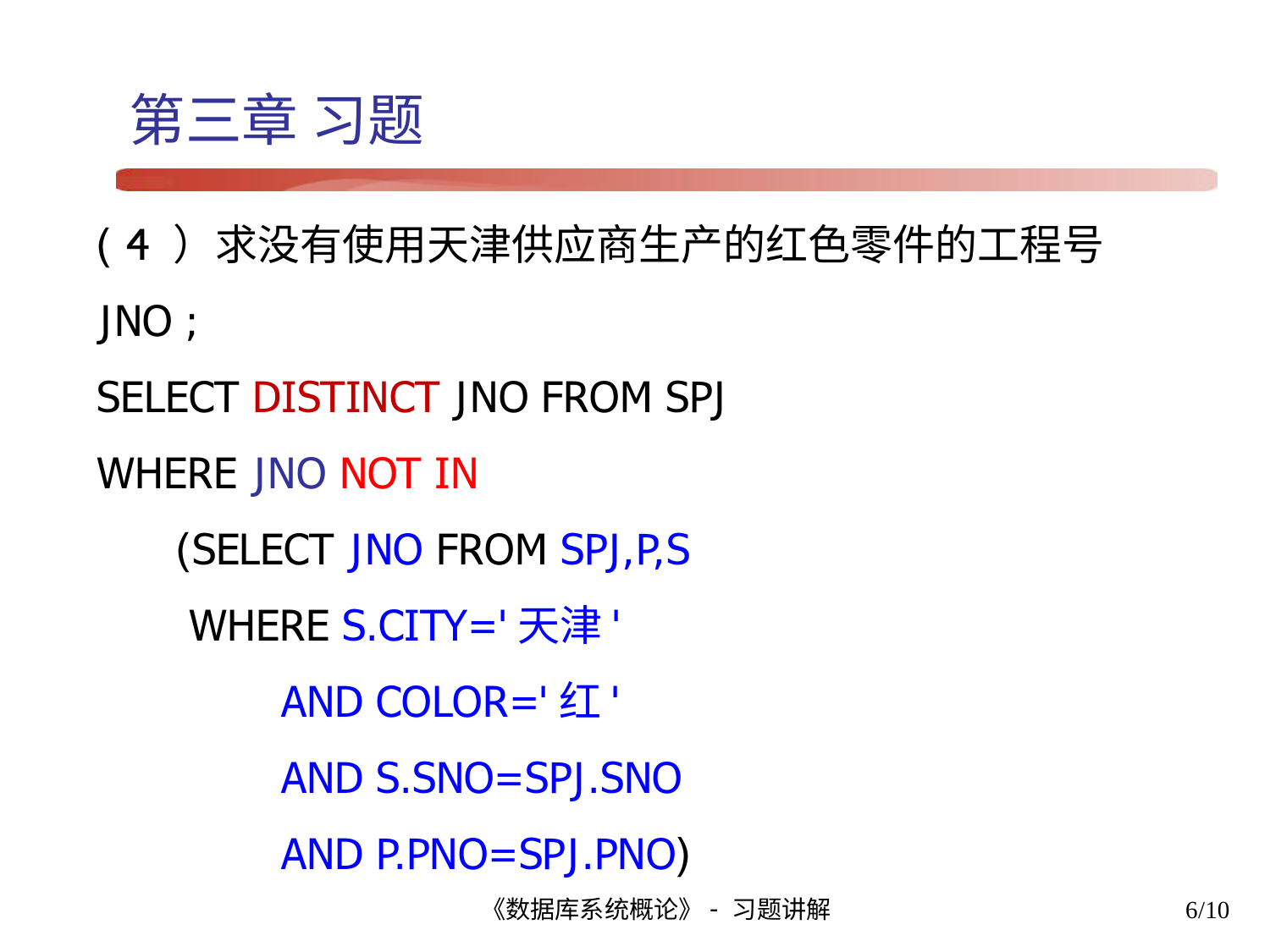

# 第三章 习题
( 4 ）求没有使用天津供应商生产的红色零件的工程号 JNO ;
SELECT DISTINCT JNO FROM SPJ
WHERE JNO NOT IN
      (SELECT JNO FROM SPJ,P,S
       WHERE S.CITY='天津'
              AND COLOR='红'
              AND S.SNO=SPJ.SNO
              AND P.PNO=SPJ.PNO)
《数据库系统概论》- 习题讲解
6/10